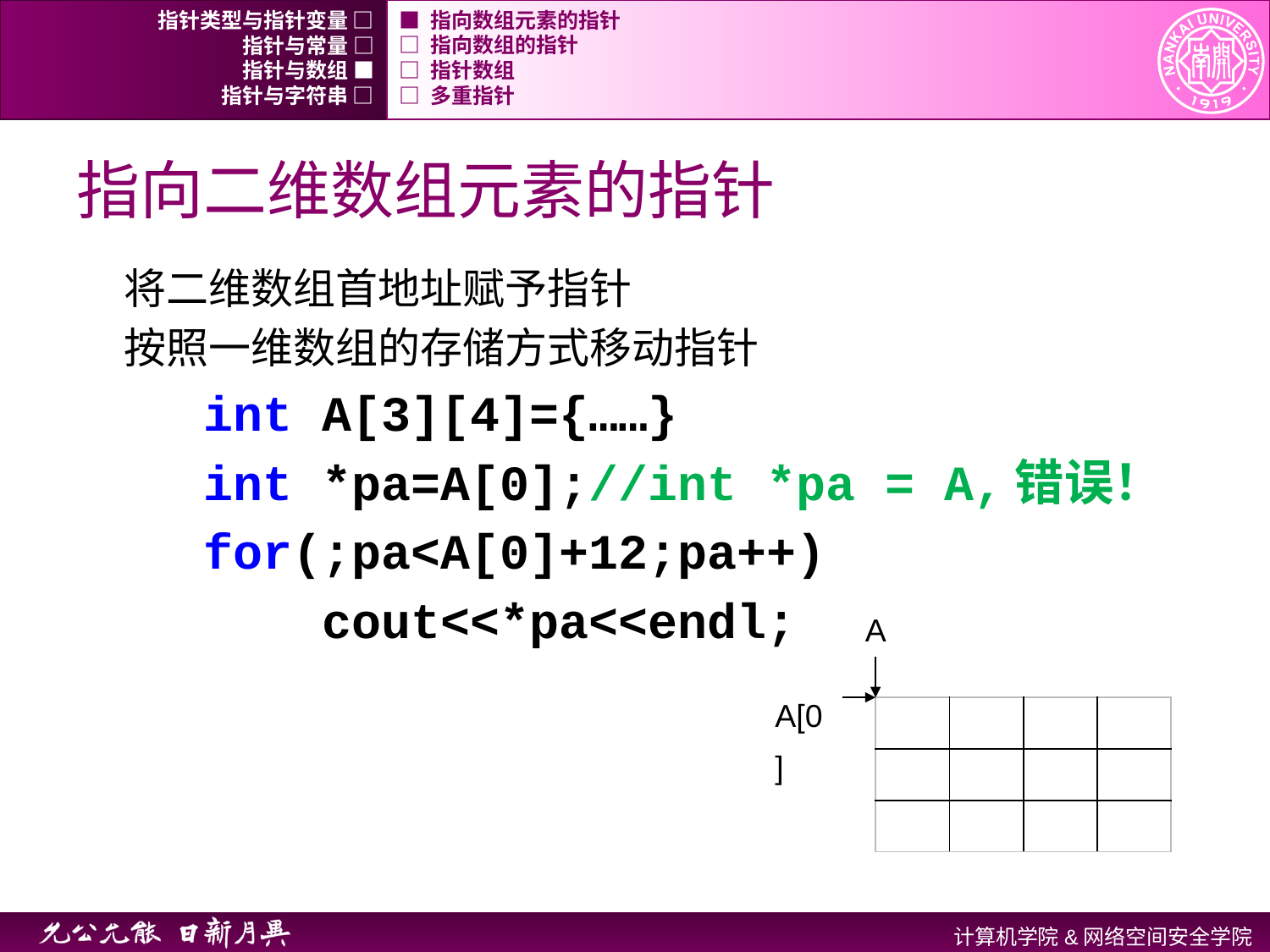

指针类型与指针变量 □
■ 指向数组元素的指针
指针与常量 □
□ 指向数组的指针
指针与数组 ■
□ 指针数组
指针与字符串 □
□ 多重指针
# 指向二维数组元素的指针
将二维数组首地址赋予指针
按照一维数组的存储方式移动指针
int A[3][4]={……}
int *pa=A[0];//int *pa = A,错误！
for(;pa<A[0]+12;pa++)
    cout<<*pa<<endl;

A
A[0]
|  |  |  |  |
| --- | --- | --- | --- |
|  |  |  |  |
|  |  |  |  |